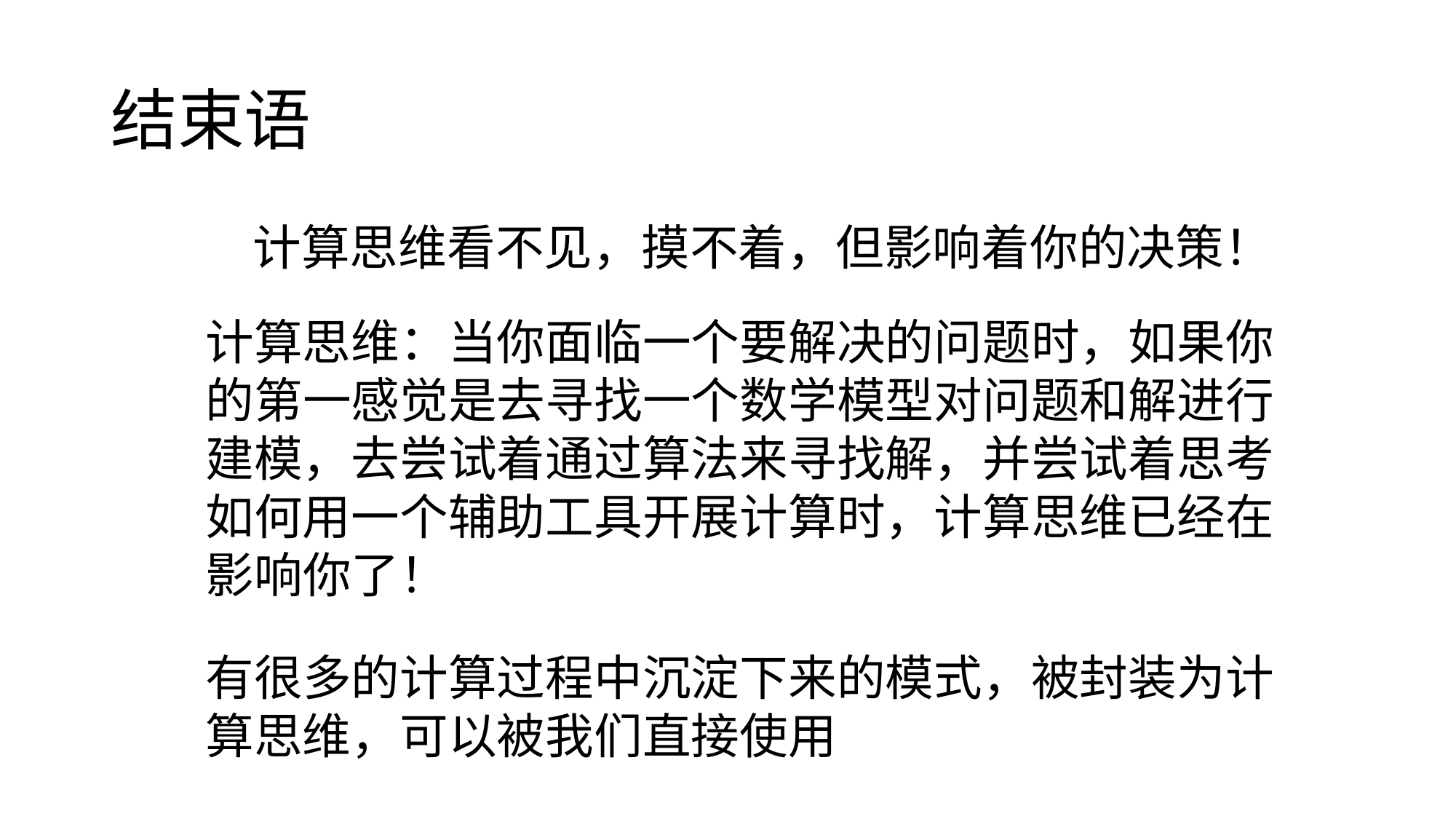

# 结束语
计算思维看不见，摸不着，但影响着你的决策！
计算思维：当你面临一个要解决的问题时，如果你的第一感觉是去寻找一个数学模型对问题和解进行建模，去尝试着通过算法来寻找解，并尝试着思考如何用一个辅助工具开展计算时，计算思维已经在影响你了！
有很多的计算过程中沉淀下来的模式，被封装为计算思维，可以被我们直接使用